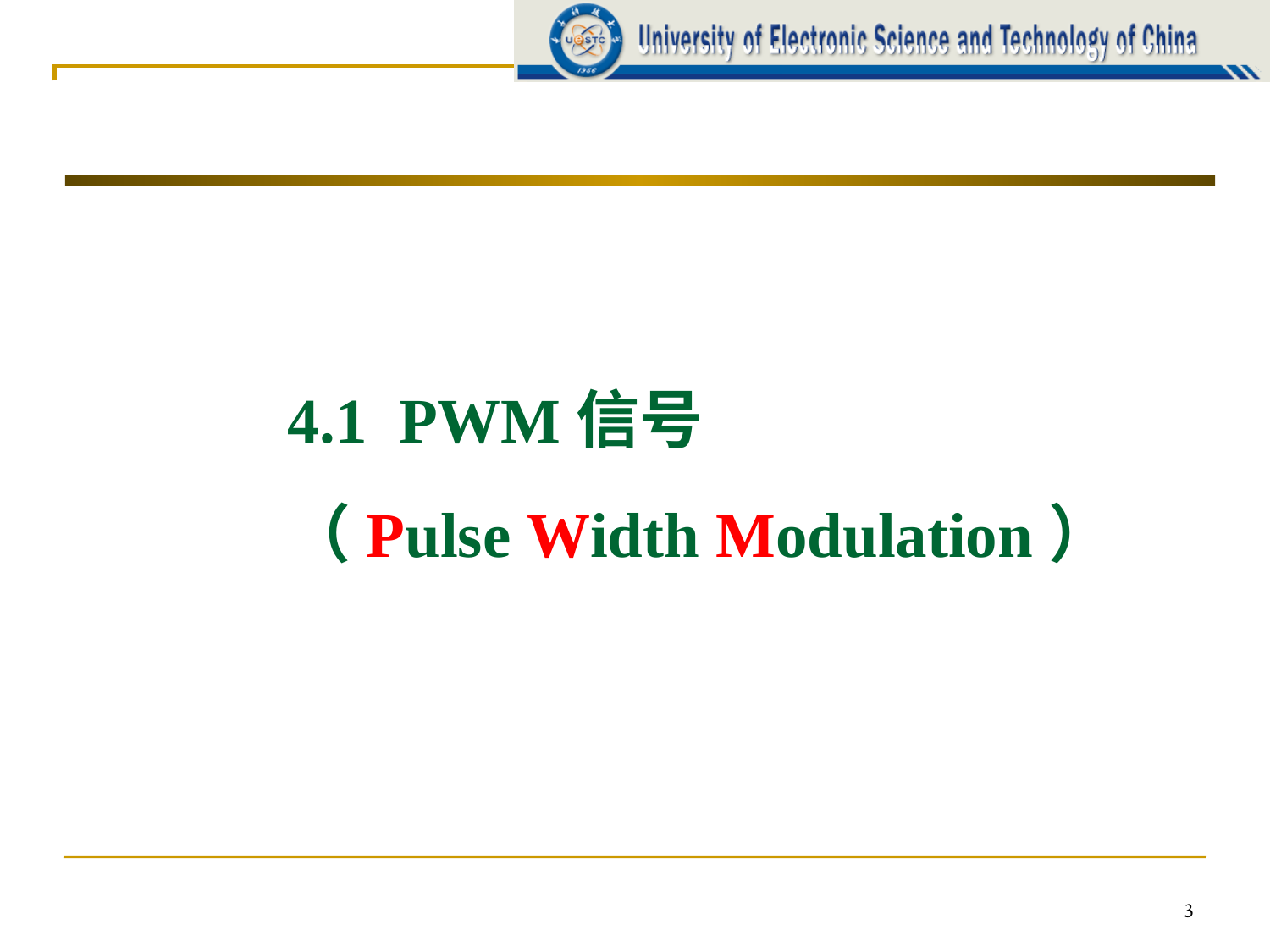

# 4.1  PWM信号 （Pulse Width Modulation）
3